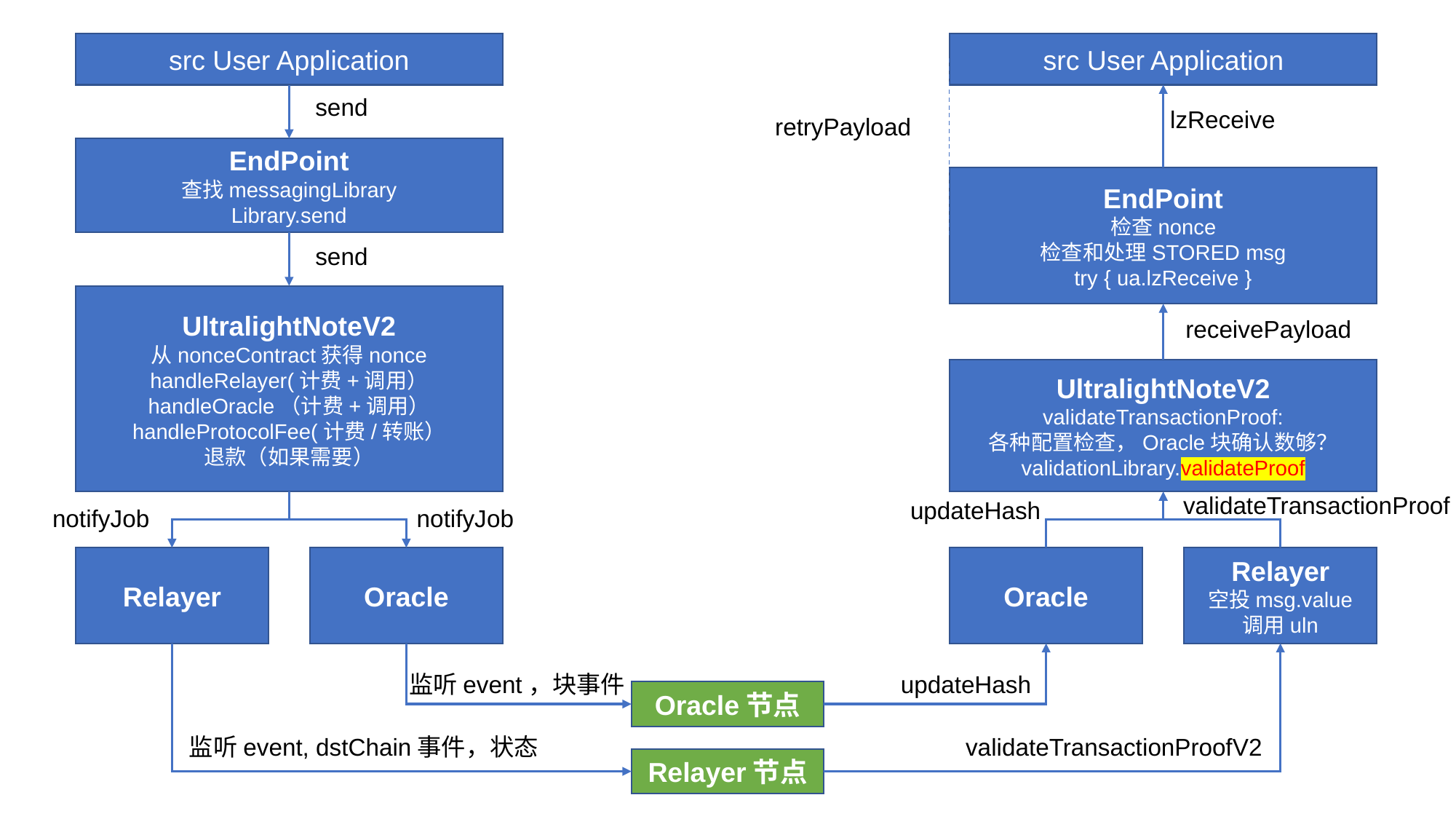

src User Application
src User Application
send
lzReceive
retryPayload
EndPoint
查找messagingLibrary
Library.send
EndPoint
检查nonce
检查和处理STORED msg
try { ua.lzReceive }
send
UltralightNoteV2
从nonceContract获得nonce
handleRelayer(计费+调用）
handleOracle（计费+调用）
handleProtocolFee(计费/转账）
退款（如果需要）
receivePayload
UltralightNoteV2
validateTransactionProof:
各种配置检查，Oracle块确认数够？
validationLibrary.validateProof
validateTransactionProof
updateHash
notifyJob
notifyJob
Relayer
Oracle
Oracle
Relayer
空投msg.value
调用uln
updateHash
监听event，块事件
Oracle节点
监听event, dstChain事件，状态
validateTransactionProofV2
Relayer节点